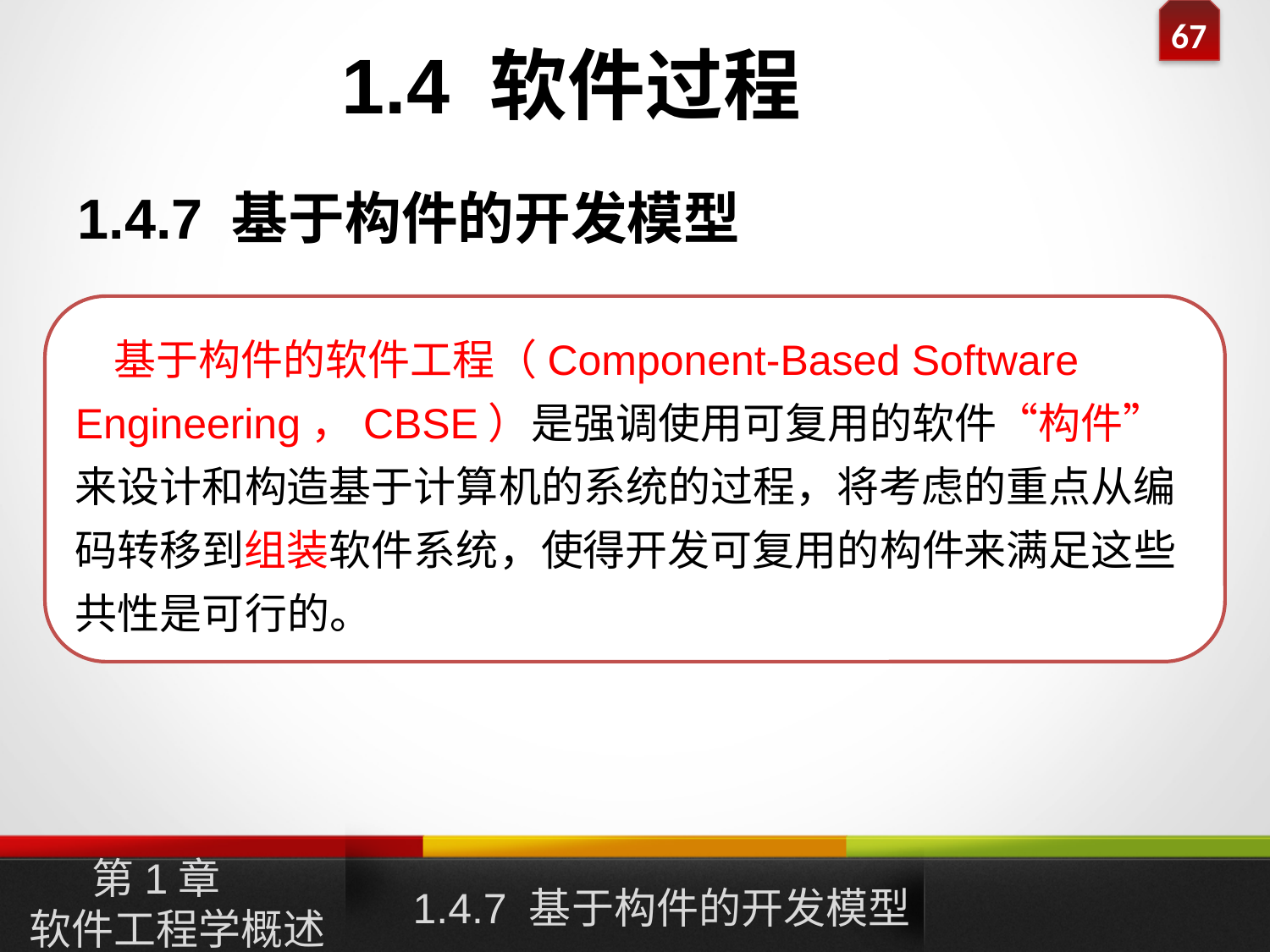

1.4 软件过程
1.4.7 基于构件的开发模型
   基于构件的软件工程（Component-Based Software Engineering，CBSE）是强调使用可复用的软件“构件”来设计和构造基于计算机的系统的过程，将考虑的重点从编码转移到组装软件系统，使得开发可复用的构件来满足这些共性是可行的。
1.4.7 基于构件的开发模型